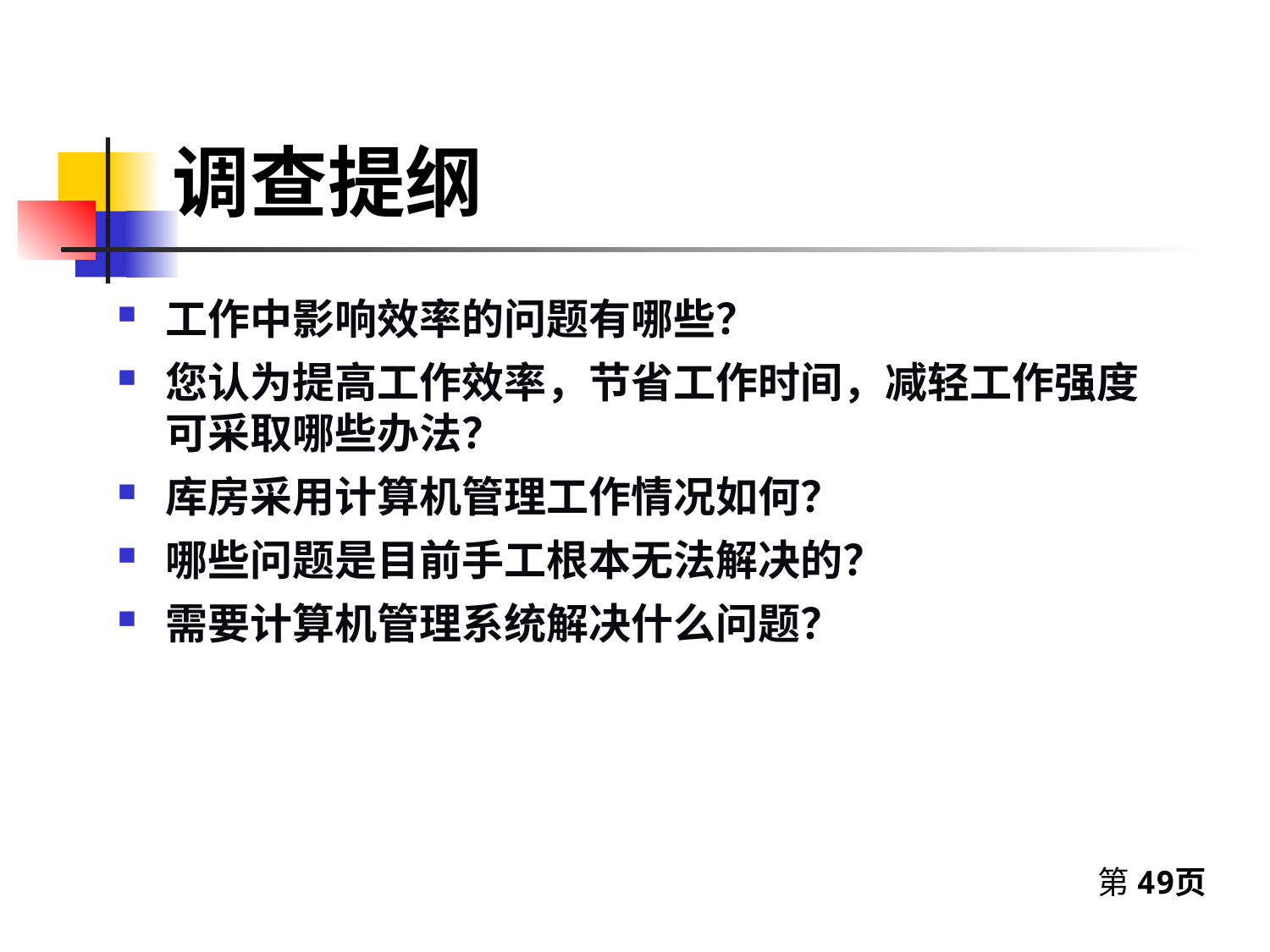

# 调查提纲
工作中影响效率的问题有哪些？
您认为提高工作效率，节省工作时间，减轻工作强度可采取哪些办法？
库房采用计算机管理工作情况如何？
哪些问题是目前手工根本无法解决的？
需要计算机管理系统解决什么问题？